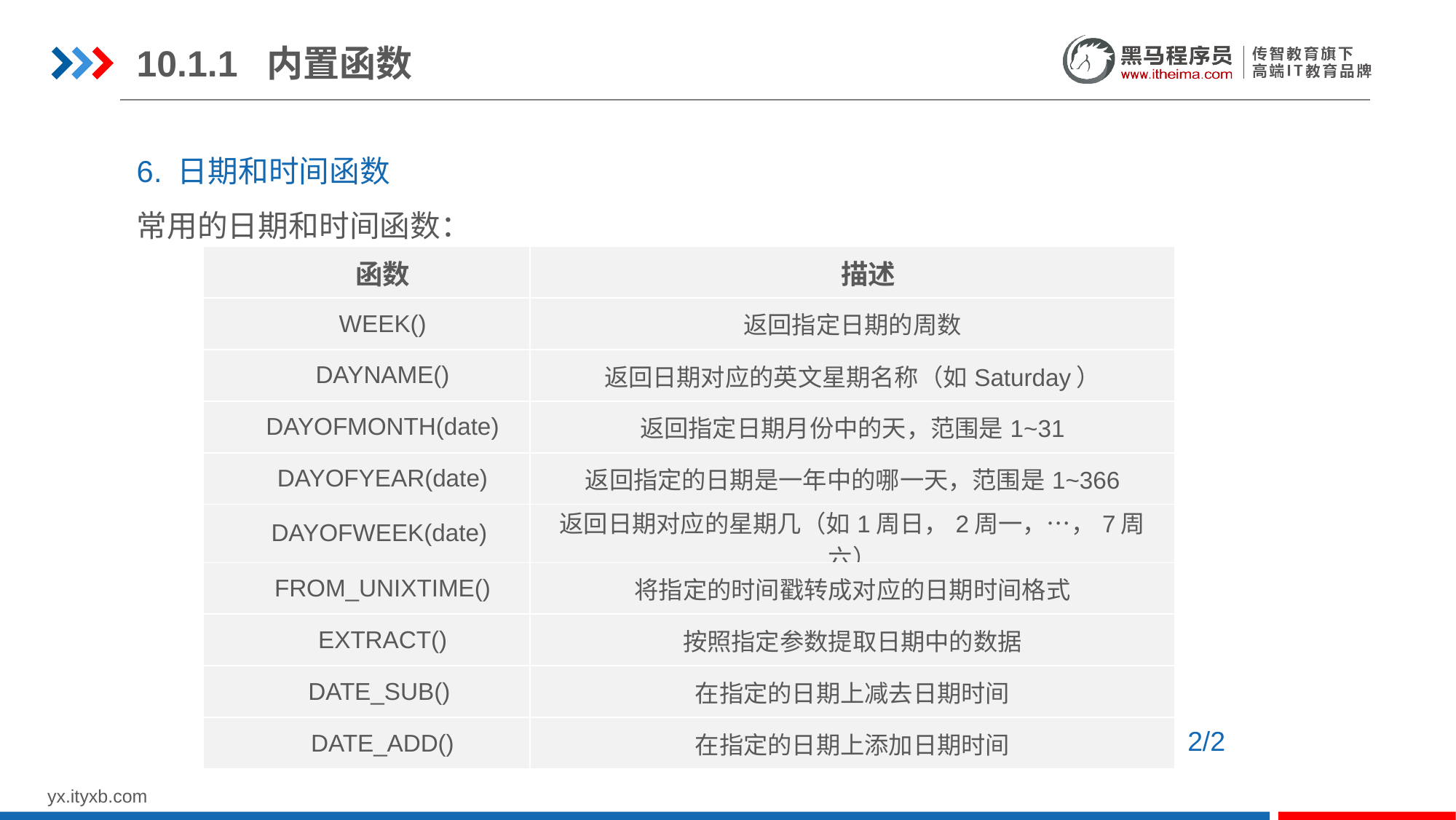

10.1.1  内置函数
6. 日期和时间函数
常用的日期和时间函数：
| 函数 | 描述 |
| --- | --- |
| WEEK() | 返回指定日期的周数 |
| DAYNAME() | 返回日期对应的英文星期名称（如Saturday） |
| DAYOFMONTH(date) | 返回指定日期月份中的天，范围是1~31 |
| DAYOFYEAR(date) | 返回指定的日期是一年中的哪一天，范围是1~366 |
| DAYOFWEEK(date) | 返回日期对应的星期几（如1周日，2周一，…，7周六） |
| FROM\_UNIXTIME() | 将指定的时间戳转成对应的日期时间格式 |
| EXTRACT() | 按照指定参数提取日期中的数据 |
| DATE\_SUB() | 在指定的日期上减去日期时间 |
| DATE\_ADD() | 在指定的日期上添加日期时间 |
2/2